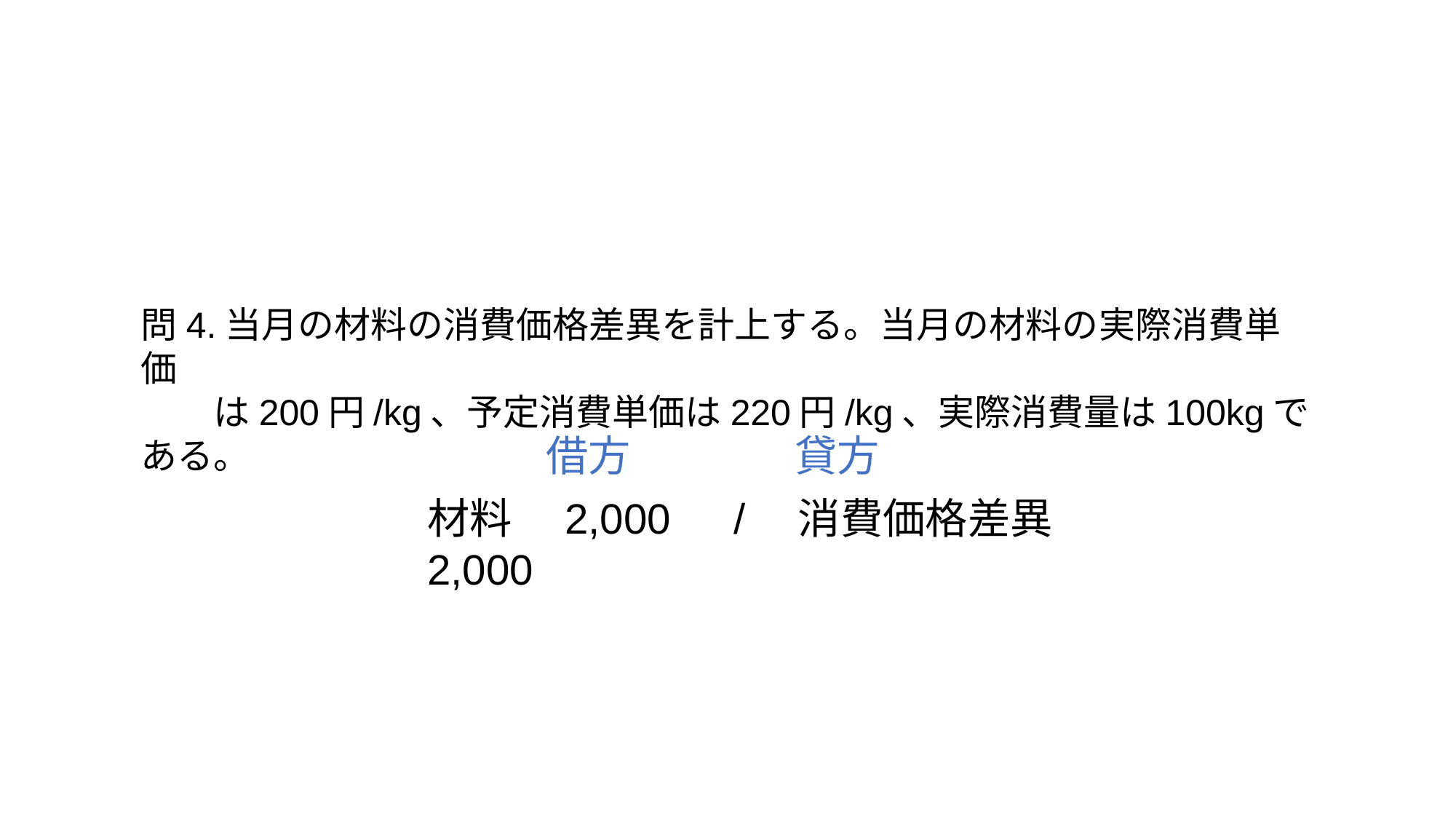

問4.当月の材料の消費価格差異を計上する。当月の材料の実際消費単価
　　は200円/kg、予定消費単価は220円/kg、実際消費量は100kgである。
借方
貸方
材料　2,000　/　消費価格差異　2,000